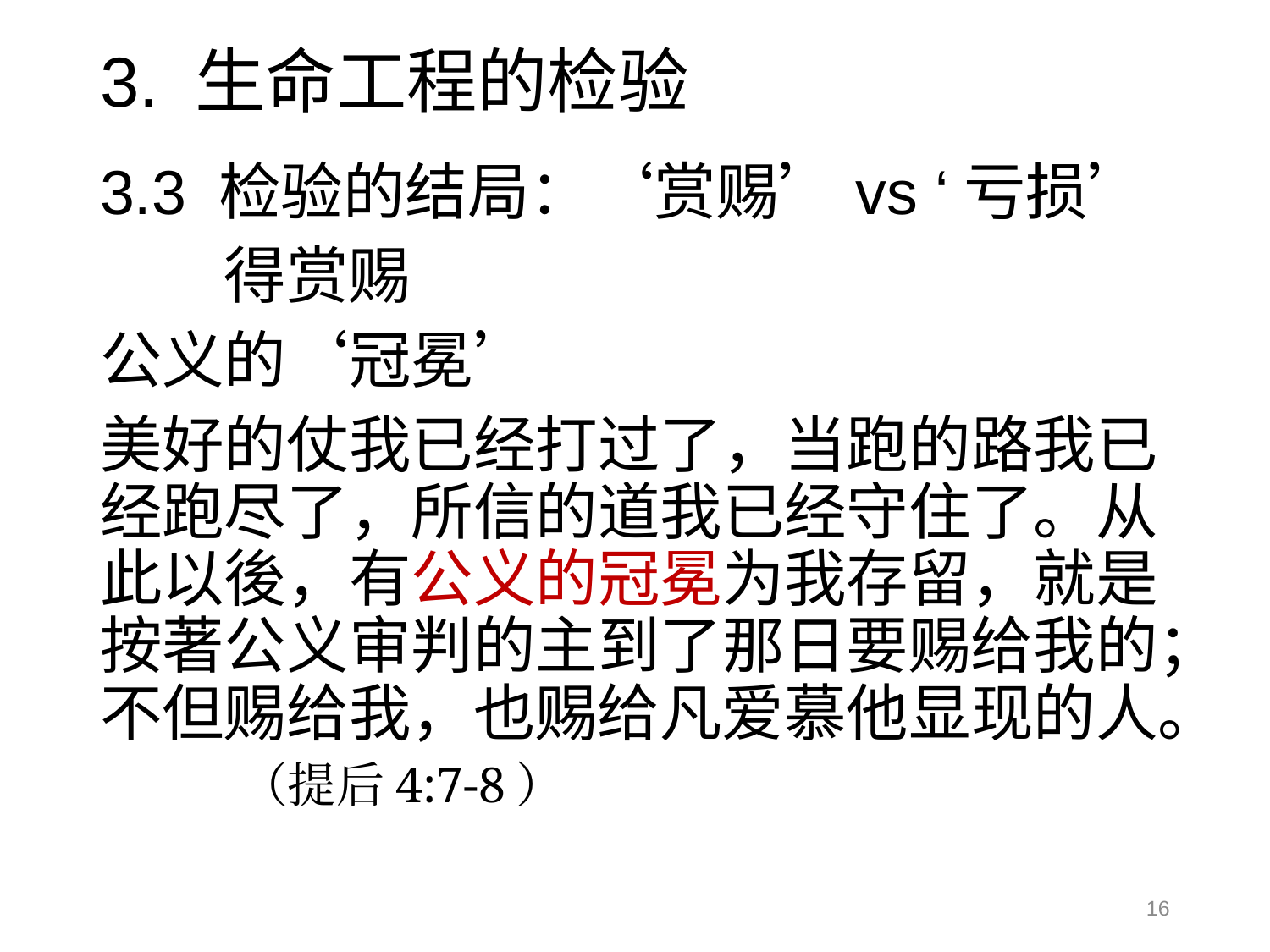

# 3. 生命工程的检验
3.3 检验的结局：‘赏赐’vs ‘亏损’
	得赏赐
公义的‘冠冕’
美好的仗我已经打过了，当跑的路我已经跑尽了，所信的道我已经守住了。从此以後，有公义的冠冕为我存留，就是按著公义审判的主到了那日要赐给我的；不但赐给我，也赐给凡爱慕他显现的人。          （提后4:7-8）
16